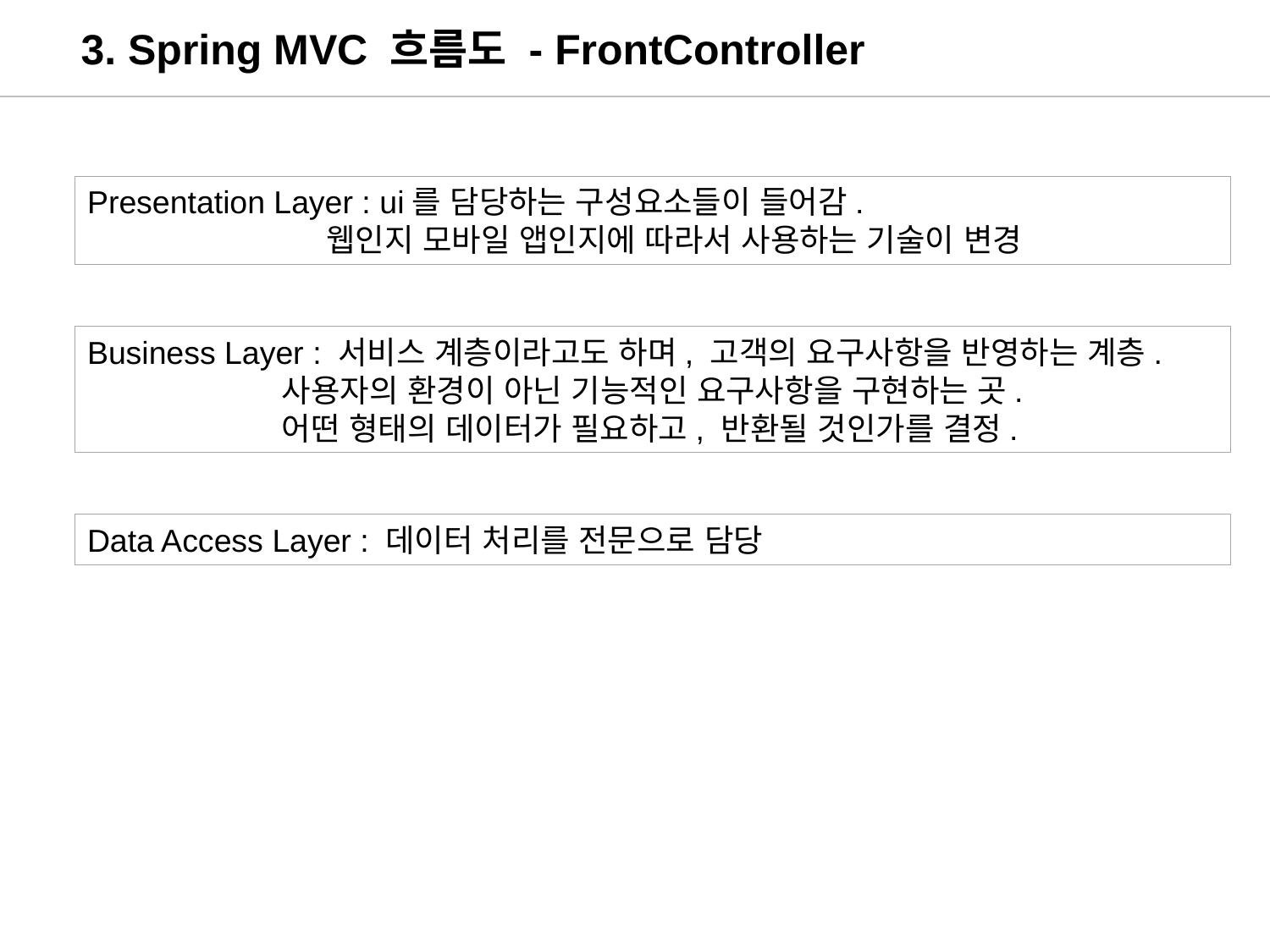

3. Spring MVC 흐름도 - FrontController
Presentation Layer : ui를 담당하는 구성요소들이 들어감.
                          웹인지 모바일 앱인지에 따라서 사용하는 기술이 변경
Business Layer : 서비스 계층이라고도 하며, 고객의 요구사항을 반영하는 계층.
                     사용자의 환경이 아닌 기능적인 요구사항을 구현하는 곳.
                     어떤 형태의 데이터가 필요하고, 반환될 것인가를 결정.
Data Access Layer : 데이터 처리를 전문으로 담당